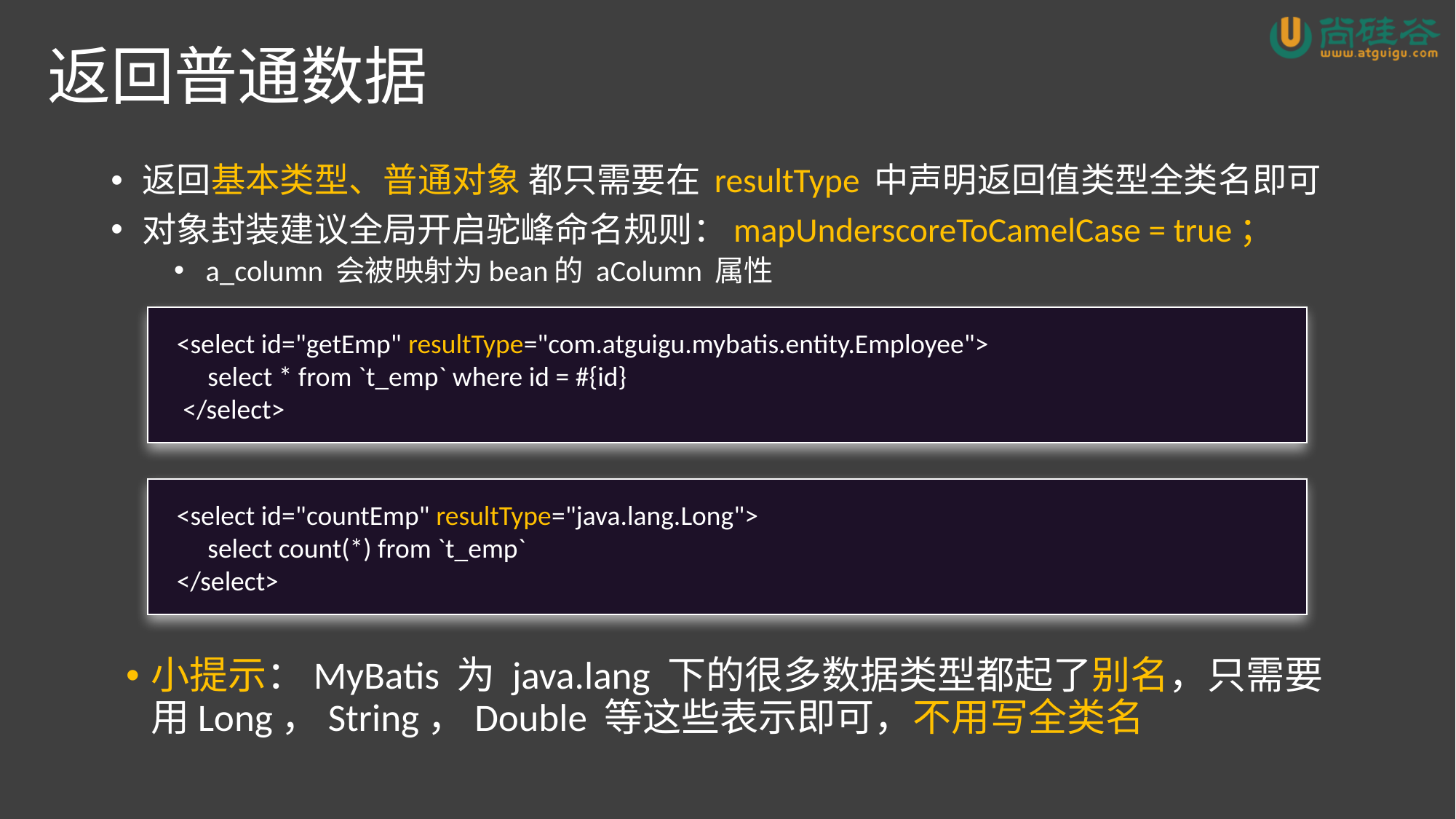

# 返回普通数据
返回基本类型、普通对象 都只需要在 resultType 中声明返回值类型全类名即可
对象封装建议全局开启驼峰命名规则：mapUnderscoreToCamelCase = true；
a_column 会被映射为bean的 aColumn 属性
   <select id="getEmp" resultType="com.atguigu.mybatis.entity.Employee">
        select * from `t_emp` where id = #{id}
    </select>
   <select id="countEmp" resultType="java.lang.Long">
        select count(*) from `t_emp`
   </select>
小提示：MyBatis 为 java.lang 下的很多数据类型都起了别名，只需要用Long，String，Double 等这些表示即可，不用写全类名